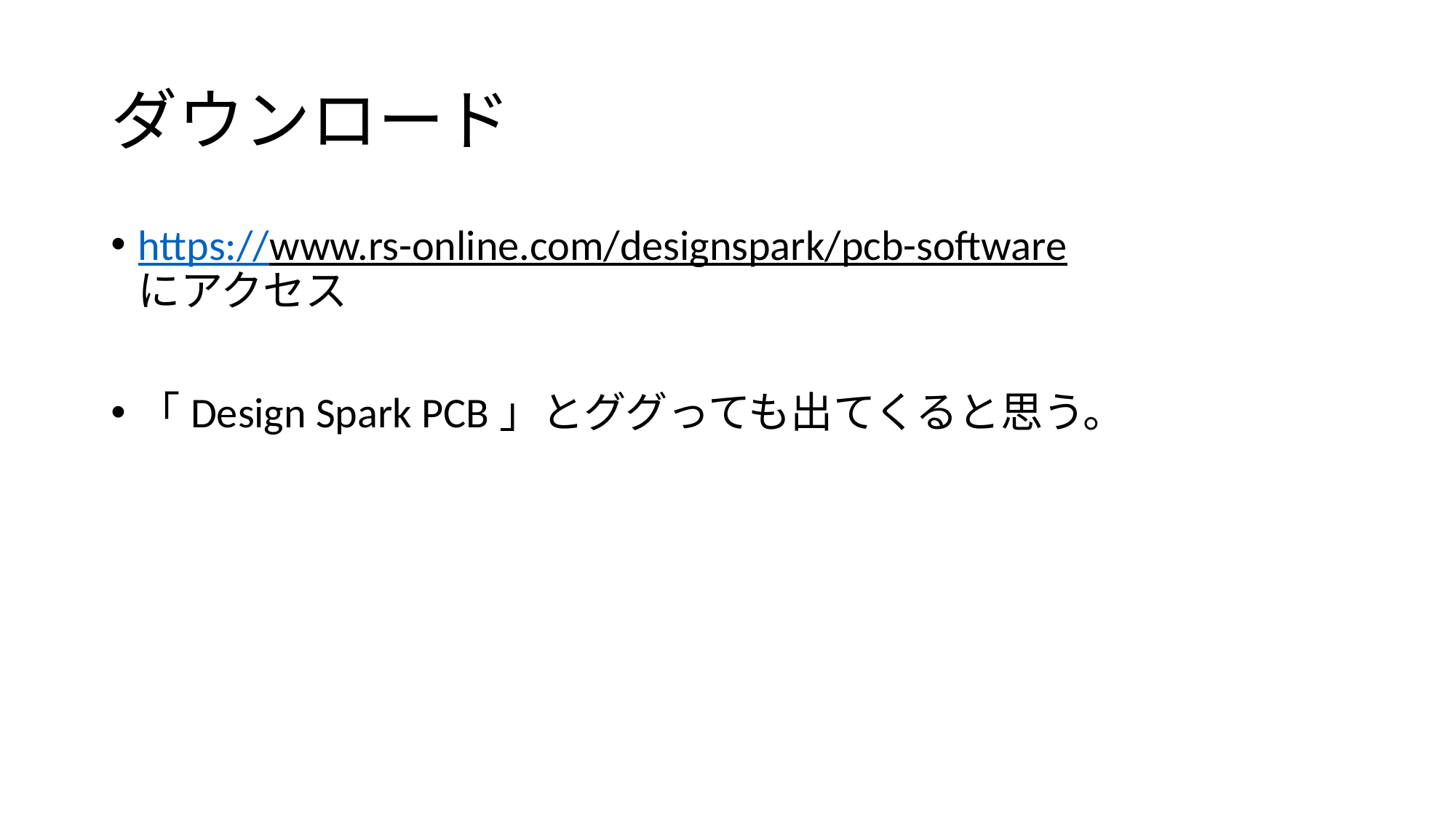

# ダウンロード
https://www.rs-online.com/designspark/pcb-software
にアクセス

「Design Spark PCB」とググっても出てくると思う。